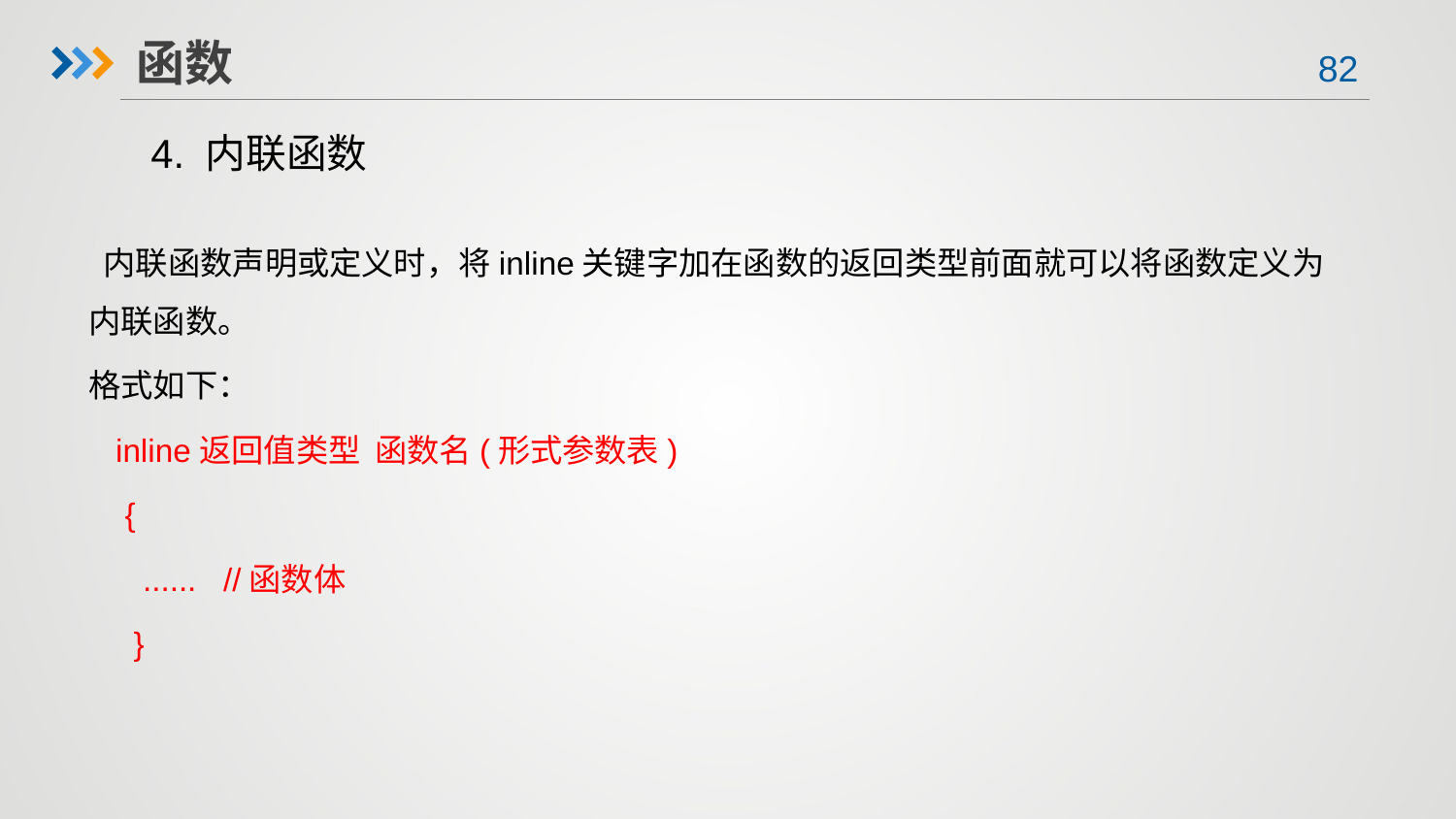

函数
4. 内联函数
 内联函数声明或定义时，将inline关键字加在函数的返回类型前面就可以将函数定义为内联函数。
格式如下：
   inline返回值类型  函数名(形式参数表)
    {
      ......   //函数体
     }